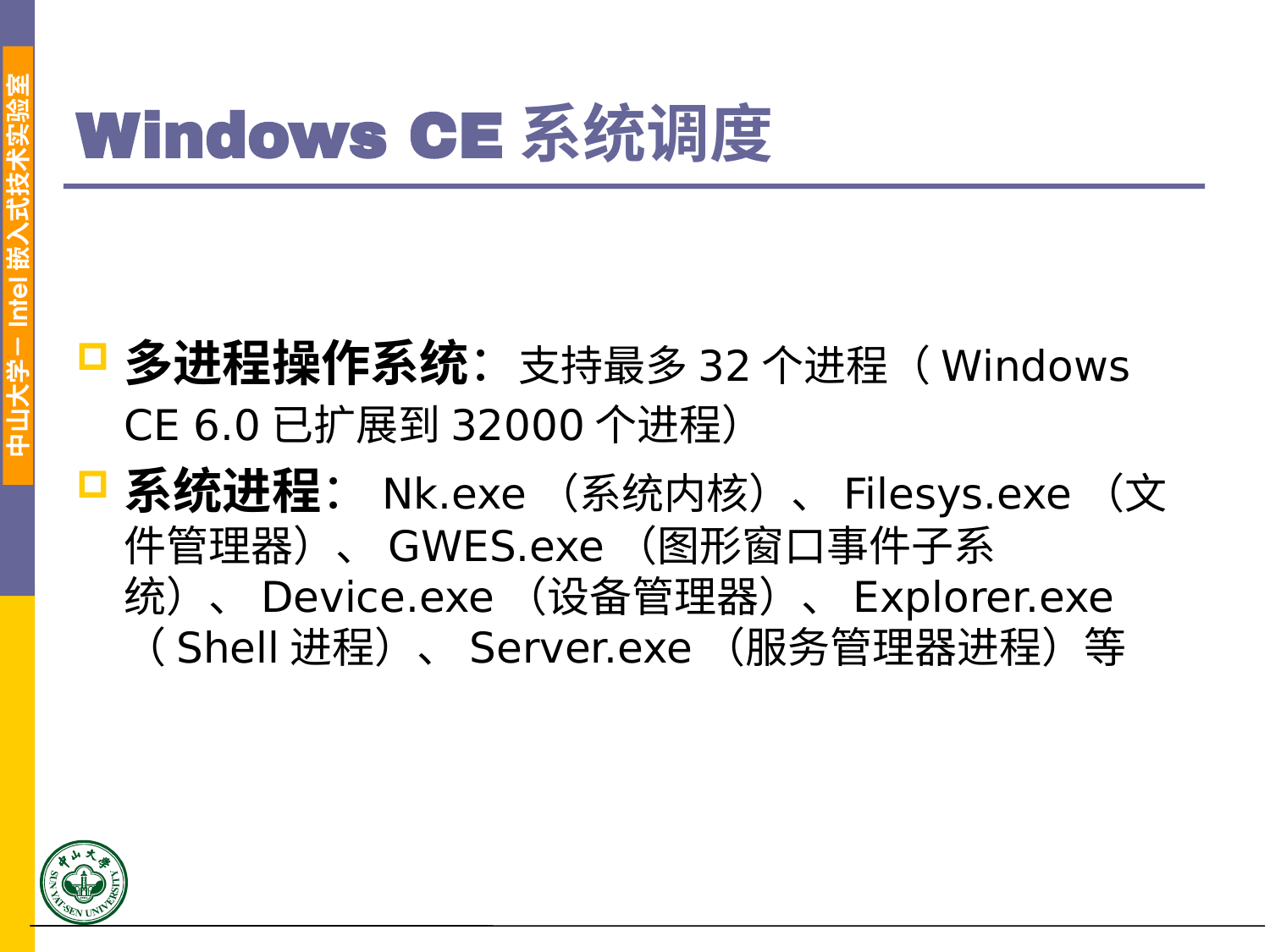

# Windows CE系统调度
多进程操作系统：支持最多32个进程（Windows CE 6.0已扩展到32000个进程）
系统进程：Nk.exe（系统内核）、Filesys.exe（文件管理器）、GWES.exe（图形窗口事件子系统）、Device.exe（设备管理器）、Explorer.exe（Shell进程）、Server.exe（服务管理器进程）等